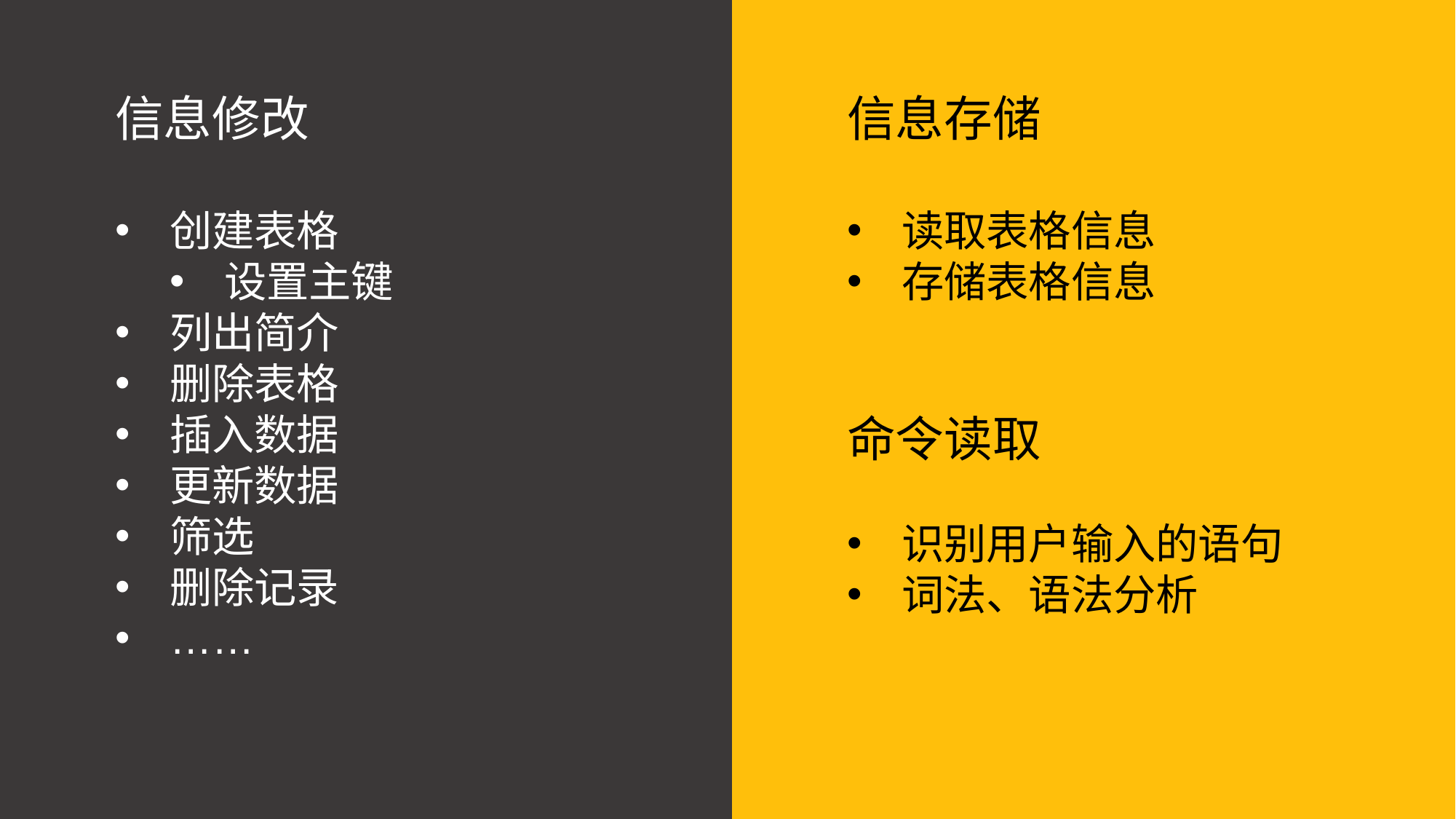

信息修改

创建表格
设置主键
列出简介
删除表格
插入数据
更新数据
筛选
删除记录
……

信息存储

读取表格信息
存储表格信息

命令读取

识别用户输入的语句
词法、语法分析